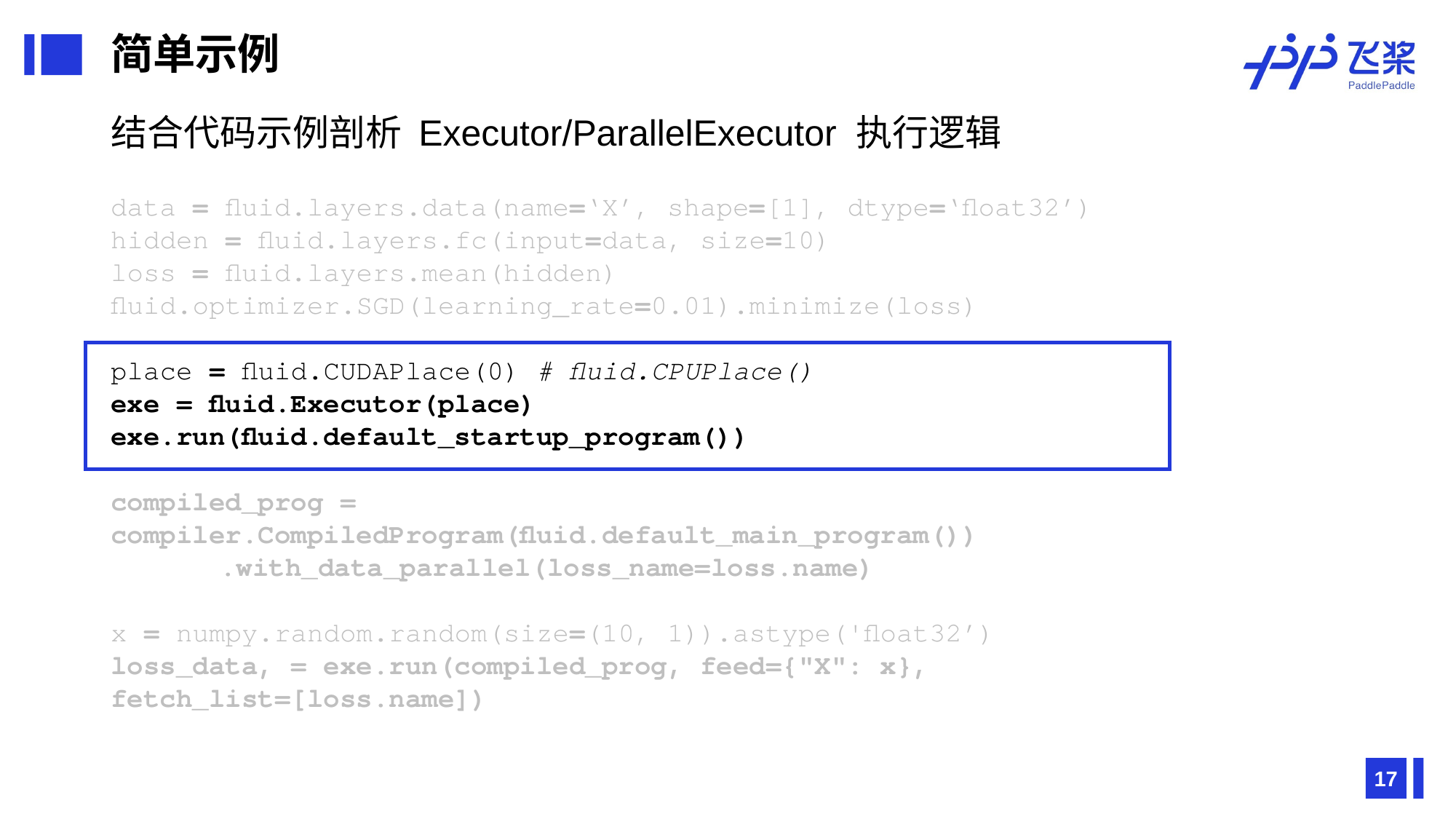

简单示例
结合代码示例剖析 Executor/ParallelExecutor 执行逻辑
data = fluid.layers.data(name=‘X’, shape=[1], dtype=‘float32’)
hidden = fluid.layers.fc(input=data, size=10)
loss = fluid.layers.mean(hidden) fluid.optimizer.SGD(learning_rate=0.01).minimize(loss)

place = fluid.CUDAPlace(0) # fluid.CPUPlace()
exe = fluid.Executor(place)
exe.run(fluid.default_startup_program())

compiled_prog =     	compiler.CompiledProgram(fluid.default_main_program())
	.with_data_parallel(loss_name=loss.name)

x = numpy.random.random(size=(10, 1)).astype('float32’)
loss_data, = exe.run(compiled_prog, feed={"X": x}, 	fetch_list=[loss.name])

17